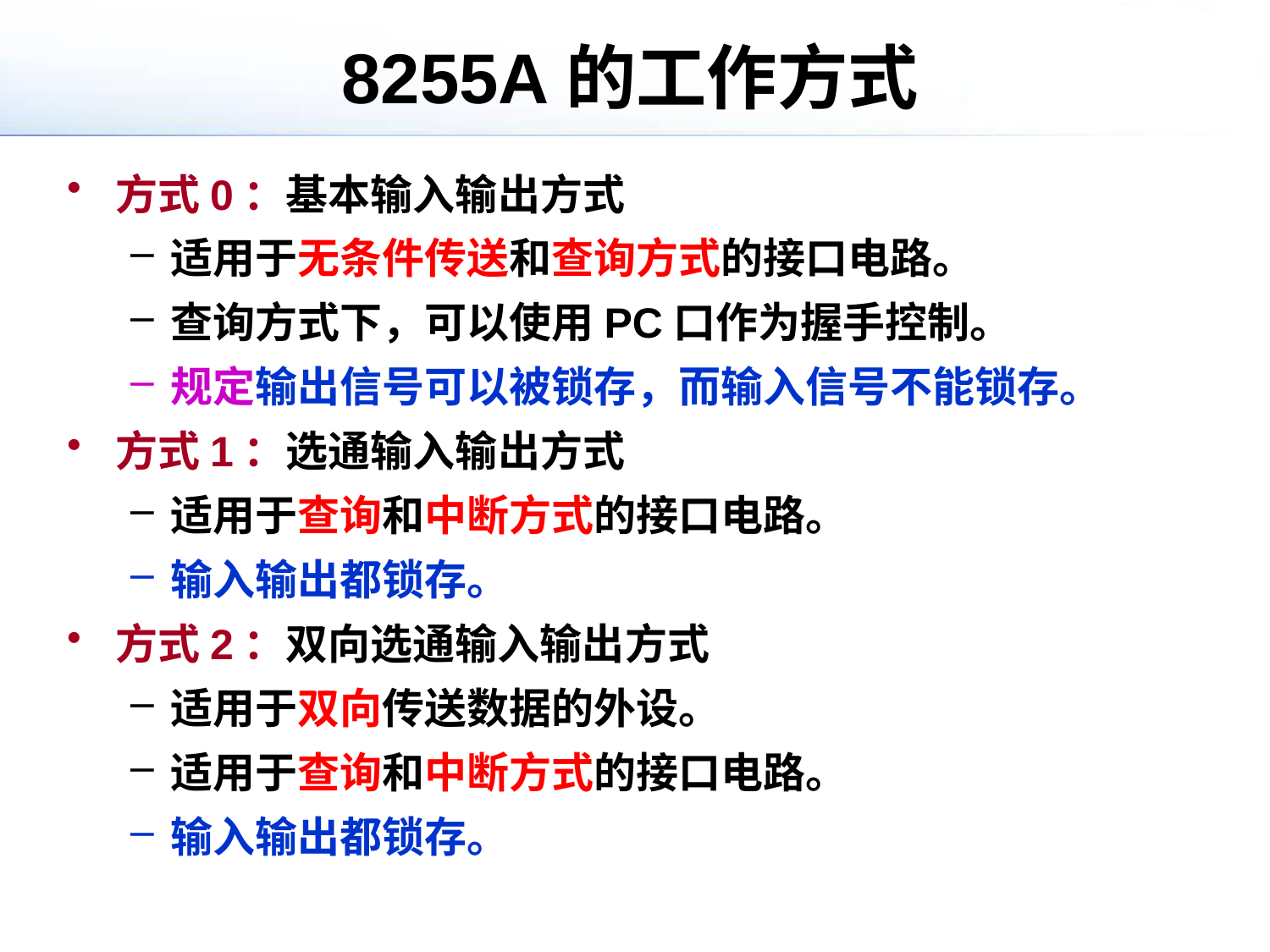

# 8255A的工作方式
方式0：基本输入输出方式
适用于无条件传送和查询方式的接口电路。
查询方式下，可以使用PC口作为握手控制。
规定输出信号可以被锁存，而输入信号不能锁存。
方式1：选通输入输出方式
适用于查询和中断方式的接口电路。
输入输出都锁存。
方式2：双向选通输入输出方式
适用于双向传送数据的外设。
适用于查询和中断方式的接口电路。
输入输出都锁存。